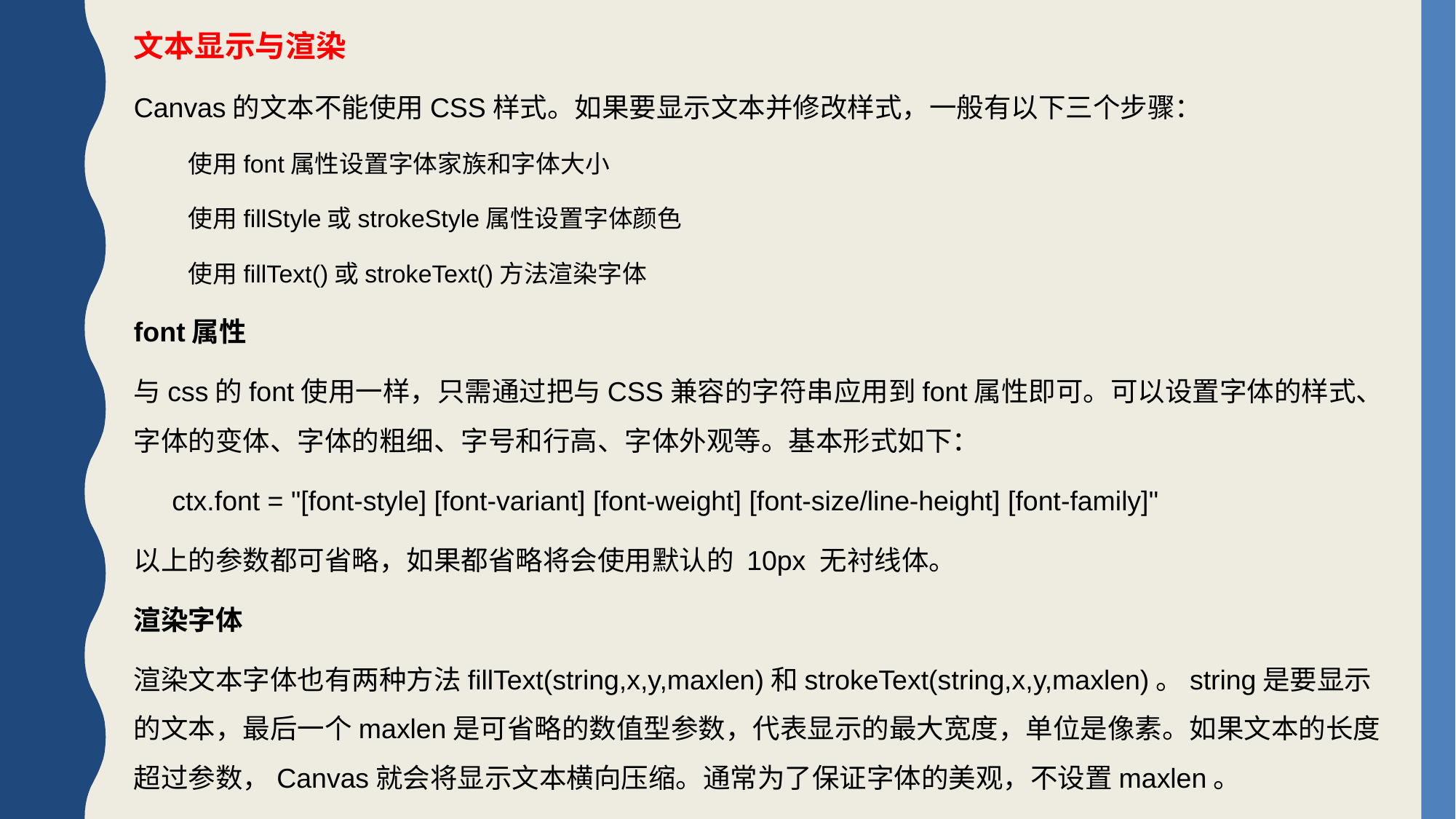

文本显示与渲染
Canvas的文本不能使用CSS样式。如果要显示文本并修改样式，一般有以下三个步骤：
使用font属性设置字体家族和字体大小
使用fillStyle或strokeStyle属性设置字体颜色
使用fillText()或strokeText()方法渲染字体
font属性
与css的font使用一样，只需通过把与CSS兼容的字符串应用到font属性即可。可以设置字体的样式、字体的变体、字体的粗细、字号和行高、字体外观等。基本形式如下：
     ctx.font = "[font-style] [font-variant] [font-weight] [font-size/line-height] [font-family]"
以上的参数都可省略，如果都省略将会使用默认的 10px 无衬线体。
渲染字体
渲染文本字体也有两种方法fillText(string,x,y,maxlen)和strokeText(string,x,y,maxlen)。string是要显示的文本，最后一个maxlen是可省略的数值型参数，代表显示的最大宽度，单位是像素。如果文本的长度超过参数，Canvas就会将显示文本横向压缩。通常为了保证字体的美观，不设置maxlen。